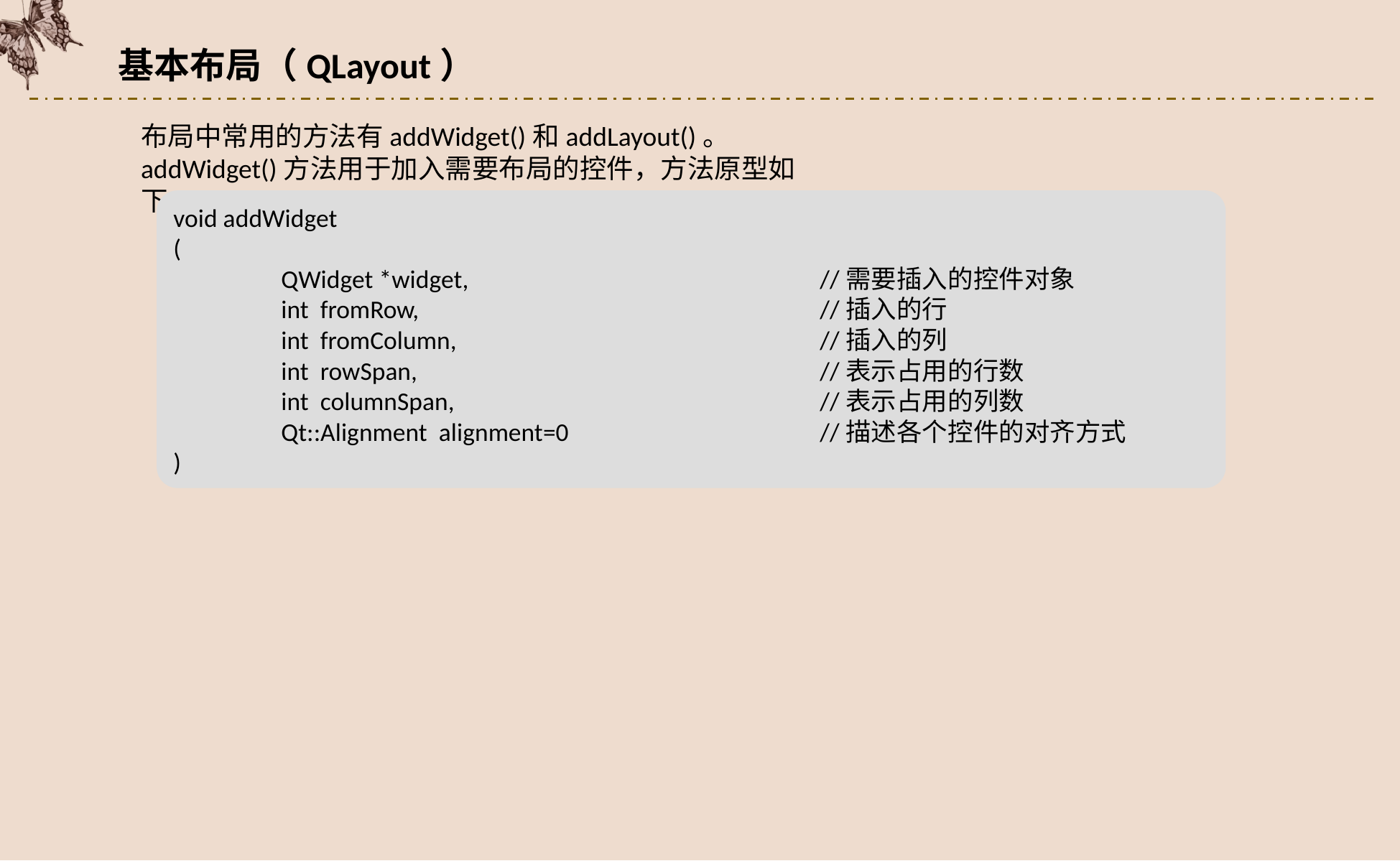

基本布局（QLayout）
布局中常用的方法有addWidget()和addLayout()。
addWidget()方法用于加入需要布局的控件，方法原型如下：
void addWidget
(
	QWidget *widget,           			//需要插入的控件对象
	int  fromRow,              			//插入的行
	int  fromColumn,           			//插入的列
	int  rowSpan,              			//表示占用的行数
	int  columnSpan,           			//表示占用的列数
	Qt::Alignment  alignment=0  			//描述各个控件的对齐方式
)